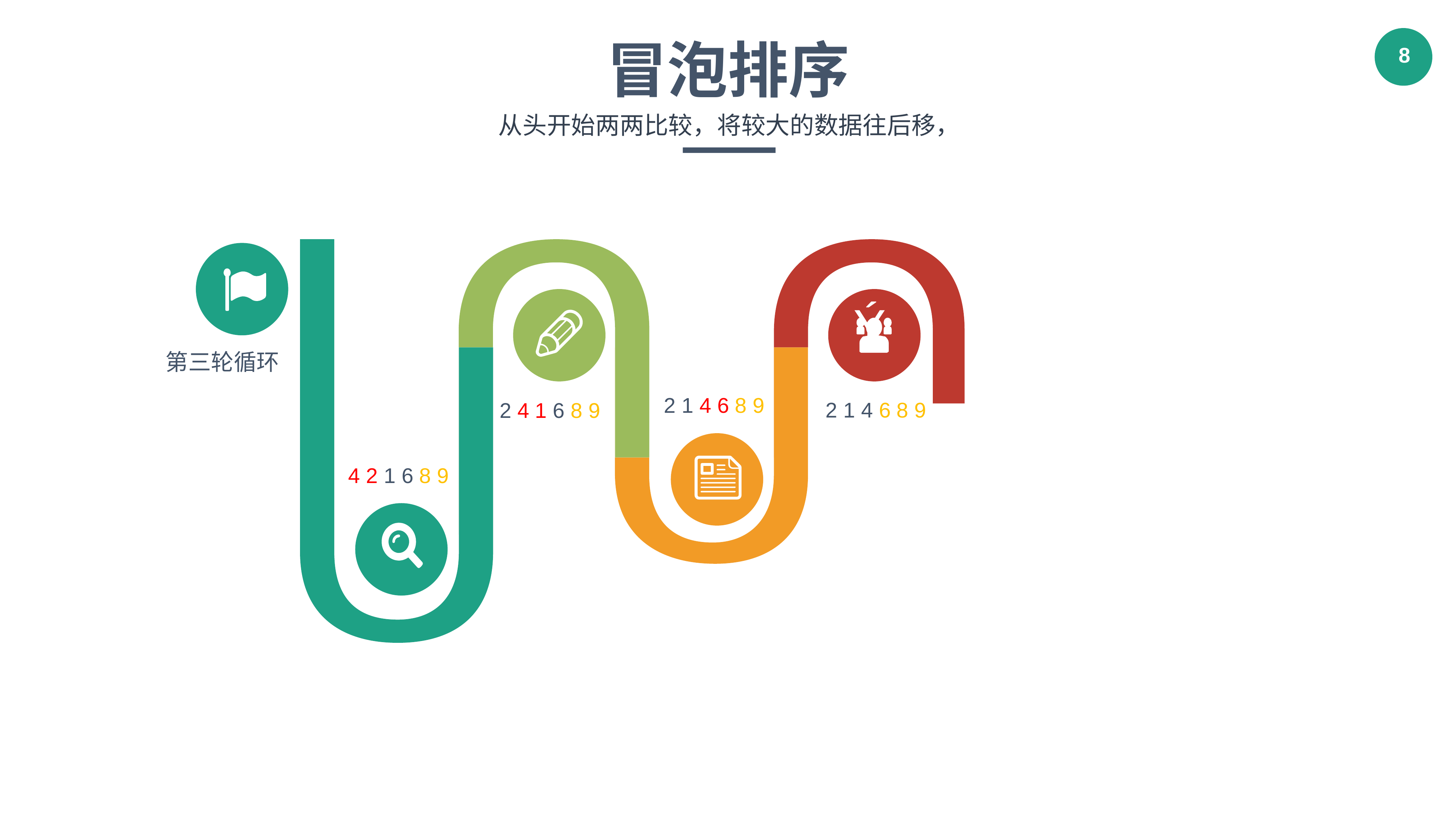

冒泡排序
从头开始两两比较，将较大的数据往后移，

Ý

第三轮循环

2 1 4 6 8 9
2 1 4 6 8 9
2 4 1 6 8 9

4 2 1 6 8 9